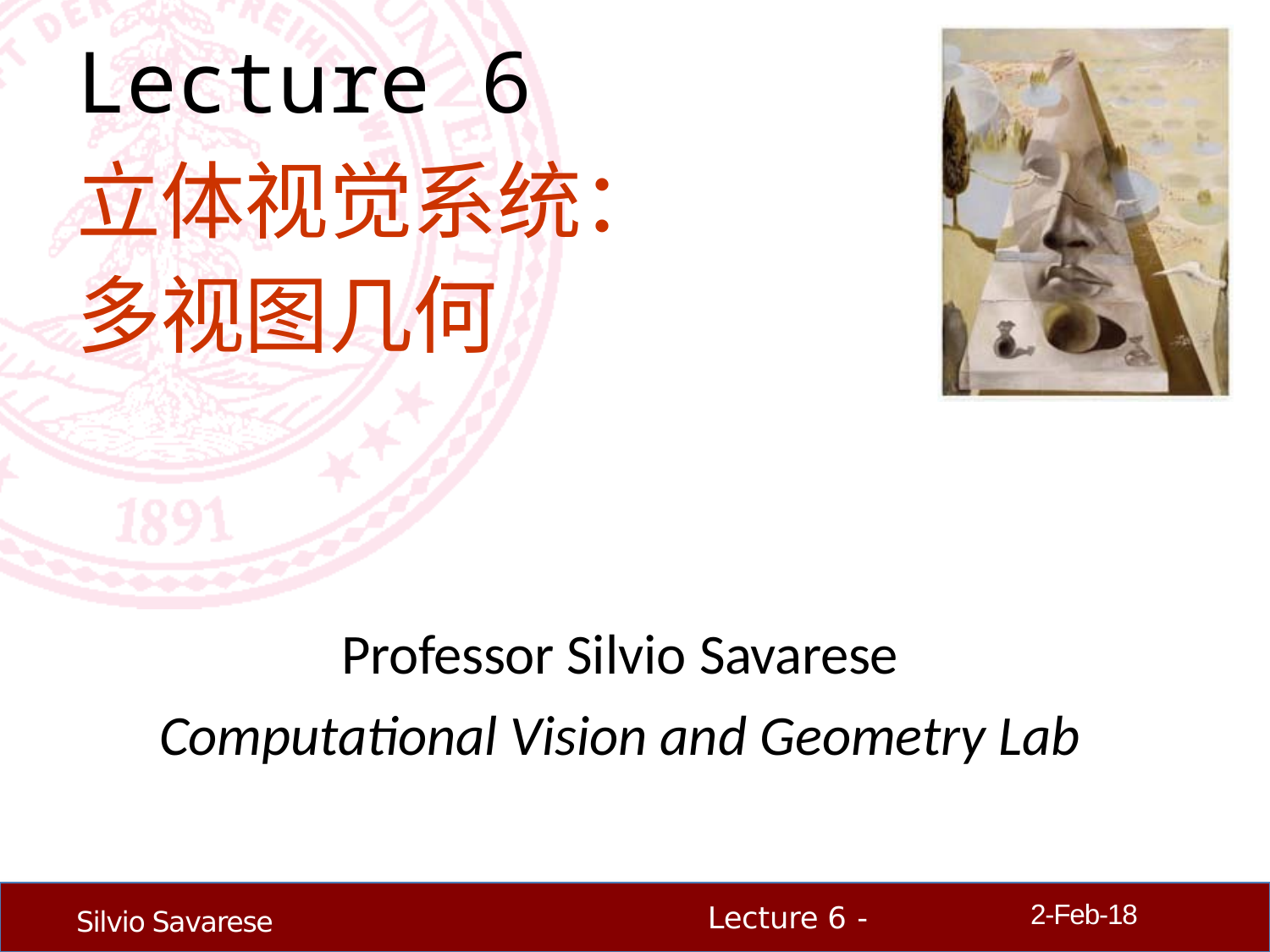

# Lecture 6
立体视觉系统：
多视图几何
Professor Silvio Savarese
Computational Vision and Geometry Lab

2-Feb-18
Lecture 6 -
Silvio Savarese